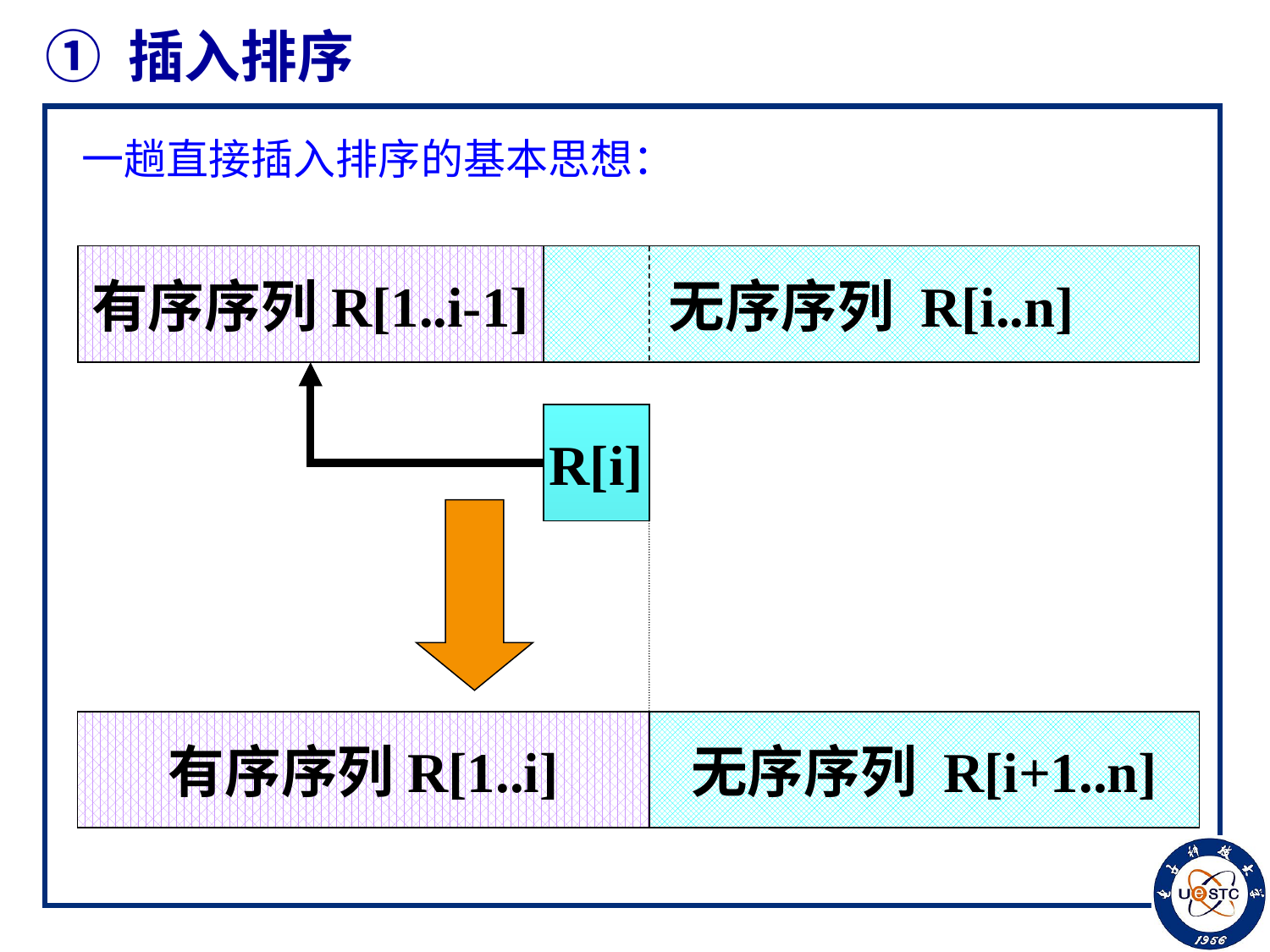

# ① 插入排序
一趟直接插入排序的基本思想：
有序序列R[1..i-1]
无序序列 R[i..n]

R[i]

有序序列R[1..i]
无序序列 R[i+1..n]